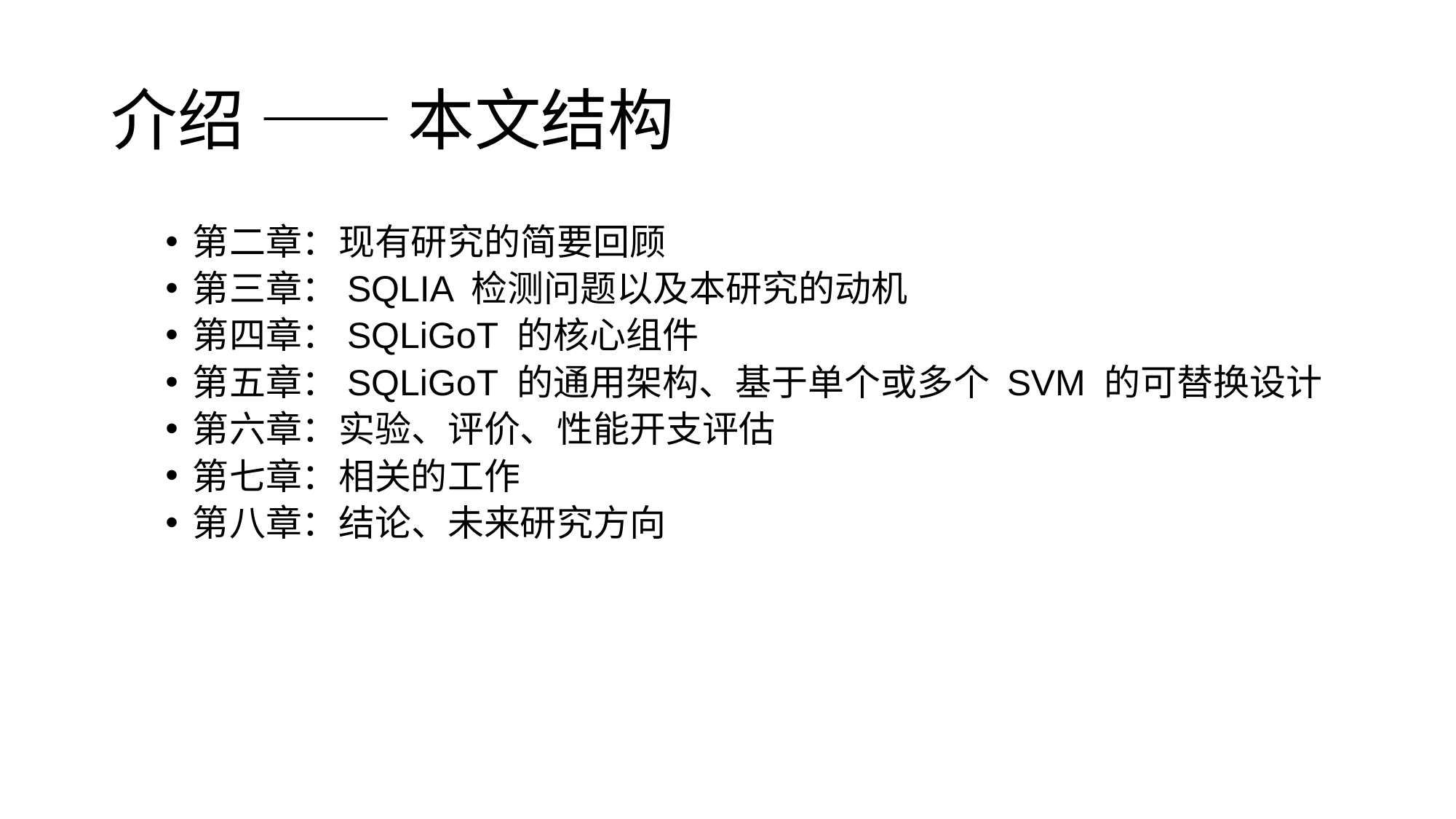

# 介绍 —— 本文结构
第二章：现有研究的简要回顾
第三章：SQLIA 检测问题以及本研究的动机
第四章：SQLiGoT 的核心组件
第五章：SQLiGoT 的通用架构、基于单个或多个 SVM 的可替换设计
第六章：实验、评价、性能开支评估
第七章：相关的工作
第八章：结论、未来研究方向